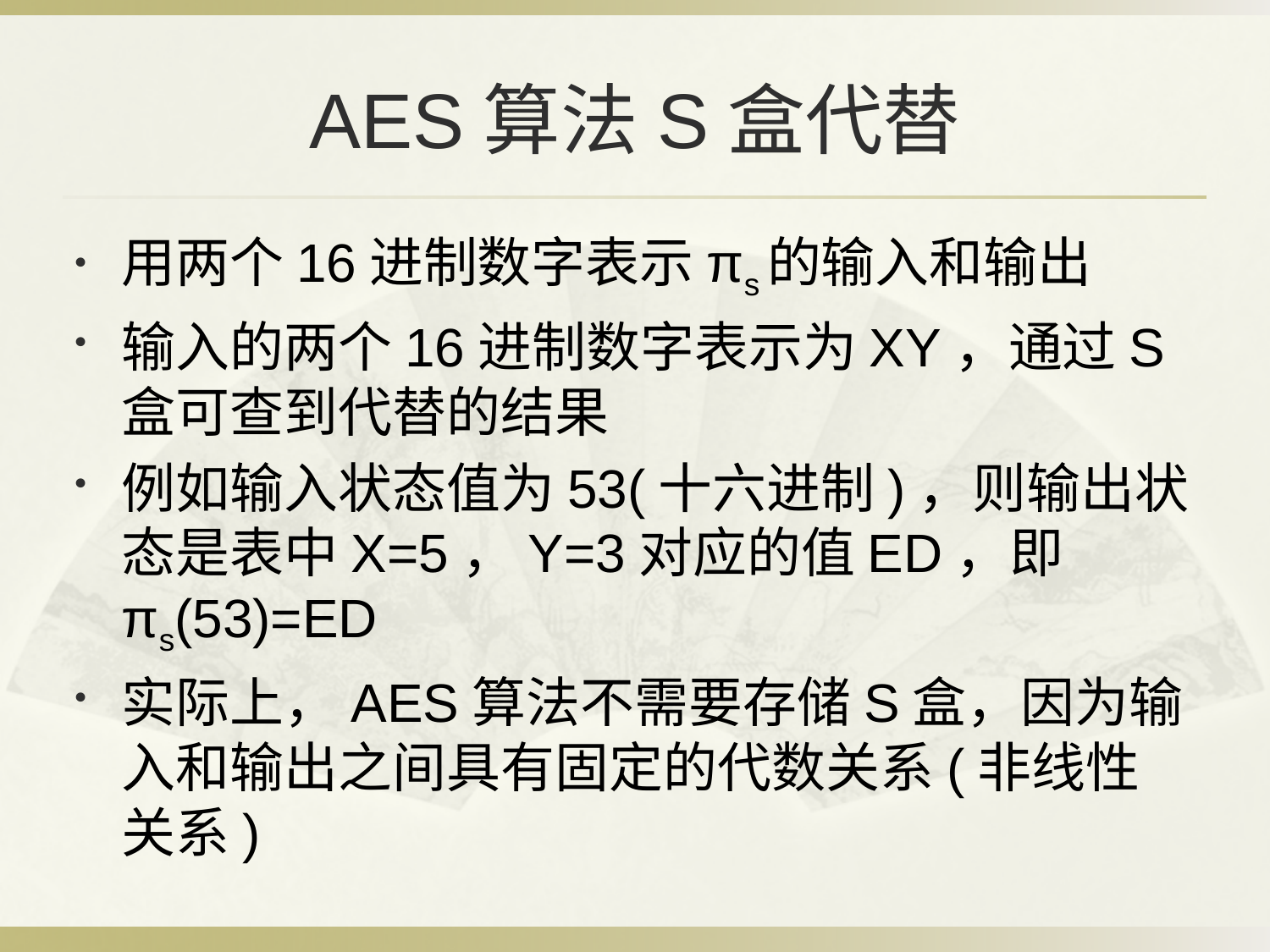

# AES算法S盒代替
用两个16进制数字表示πs的输入和输出
输入的两个16进制数字表示为XY，通过S盒可查到代替的结果
例如输入状态值为53(十六进制)，则输出状态是表中X=5，Y=3对应的值ED，即πs(53)=ED
实际上，AES算法不需要存储S盒，因为输入和输出之间具有固定的代数关系(非线性关系)